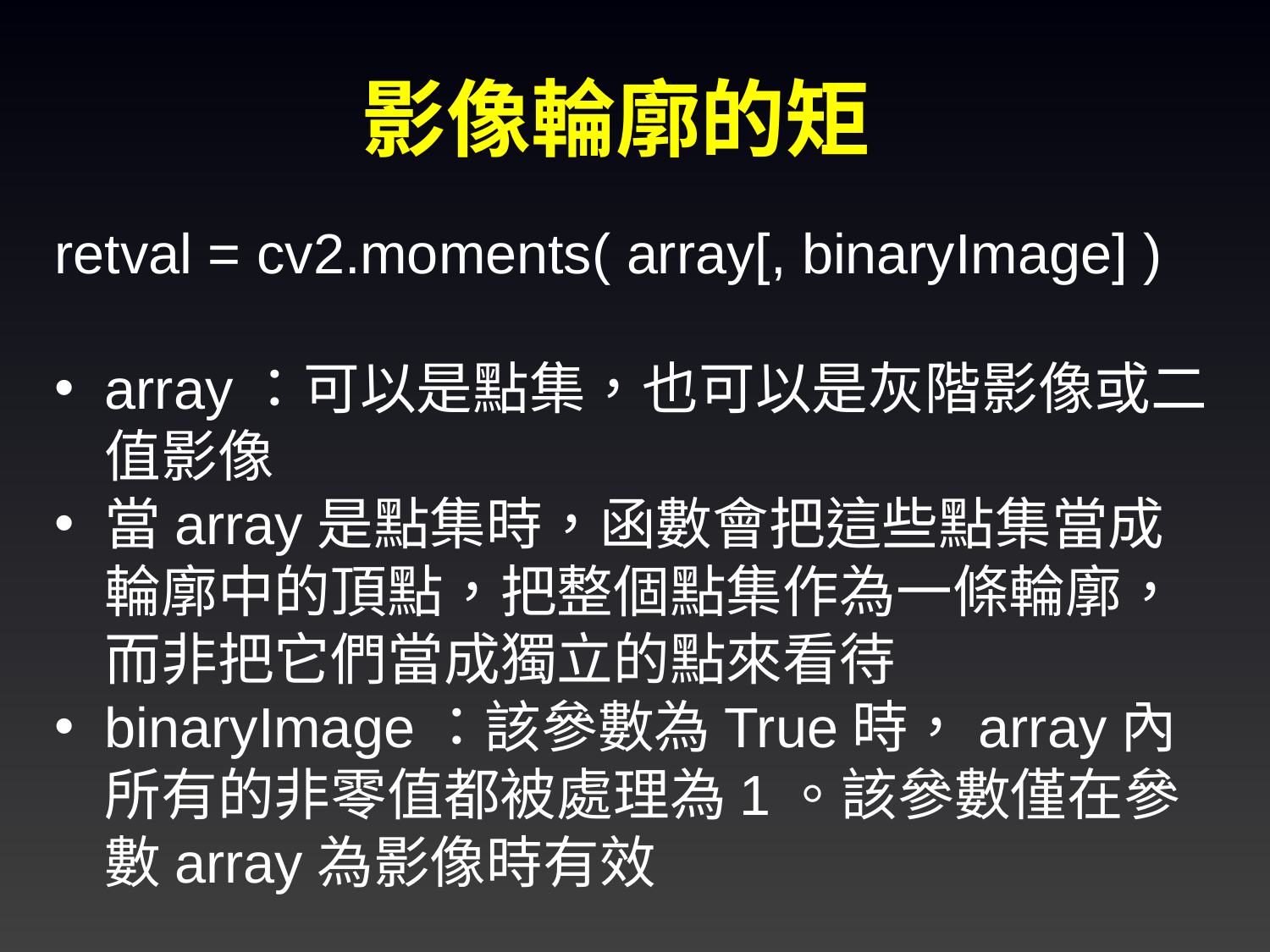

影像輪廓的矩
retval = cv2.moments( array[, binaryImage] )

array：可以是點集，也可以是灰階影像或二值影像
當array是點集時，函數會把這些點集當成輪廓中的頂點，把整個點集作為一條輪廓，而非把它們當成獨立的點來看待
binaryImage：該參數為True時，array內所有的非零值都被處理為1。該參數僅在參數array為影像時有效